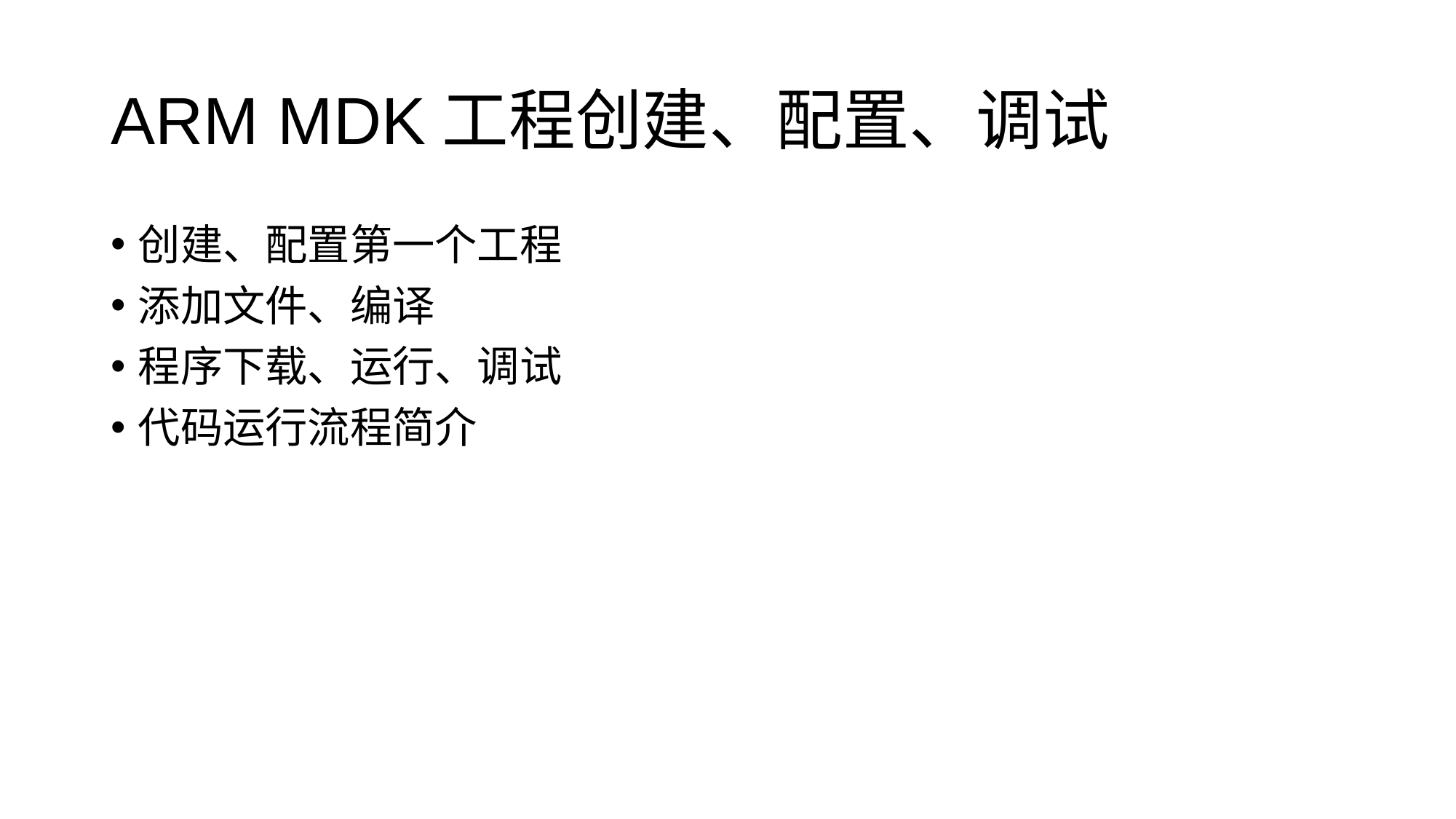

# ARM MDK工程创建、配置、调试
创建、配置第一个工程
添加文件、编译
程序下载、运行、调试
代码运行流程简介